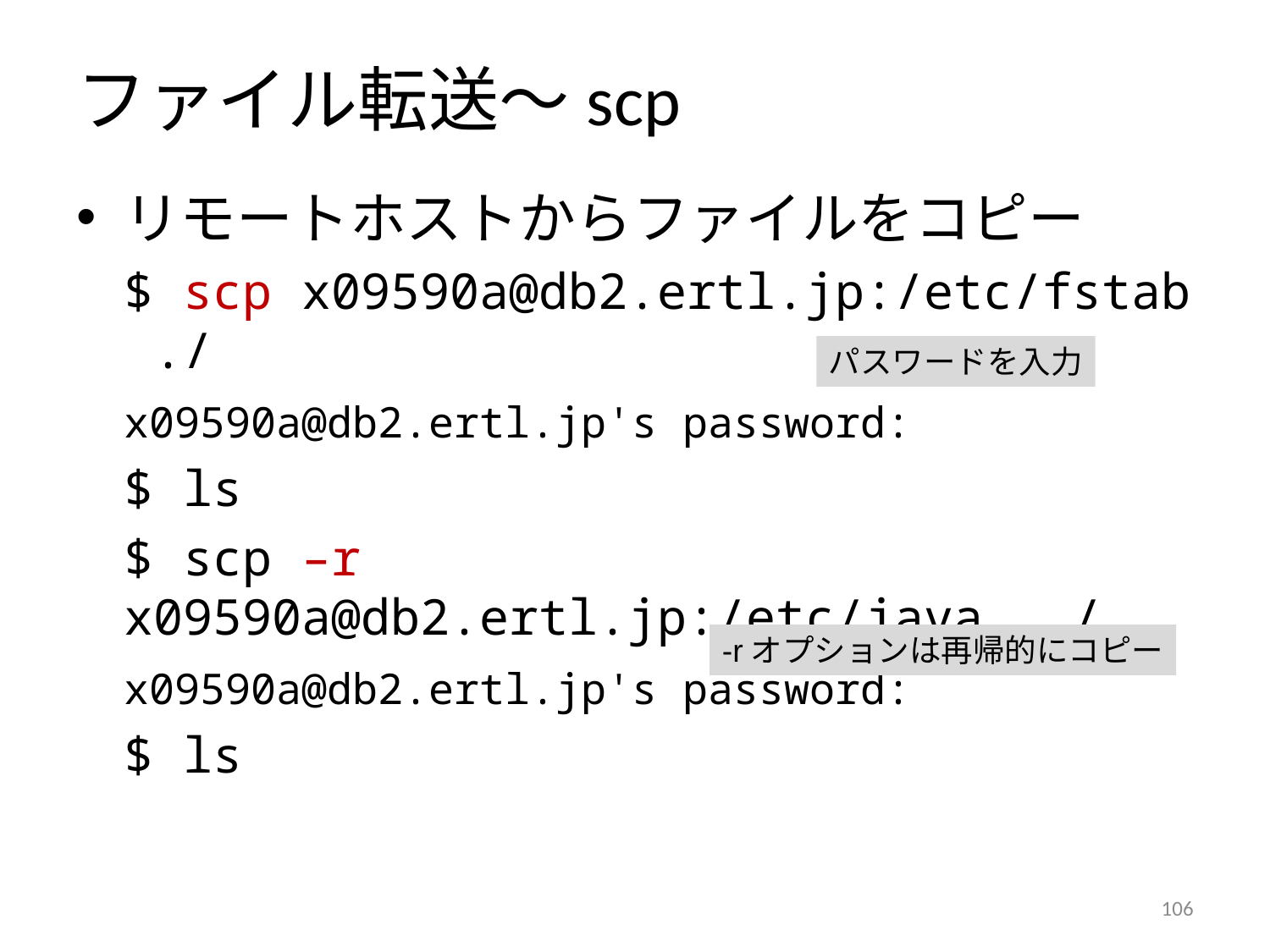

# ファイル転送～scp
リモートホストからファイルをコピー
	$ scp x09590a@db2.ertl.jp:/etc/fstab  ./
	x09590a@db2.ertl.jp's password:
	$ ls
	$ scp –r x09590a@db2.ertl.jp:/etc/java  ./
	x09590a@db2.ertl.jp's password:
	$ ls
パスワードを入力
-rオプションは再帰的にコピー
106